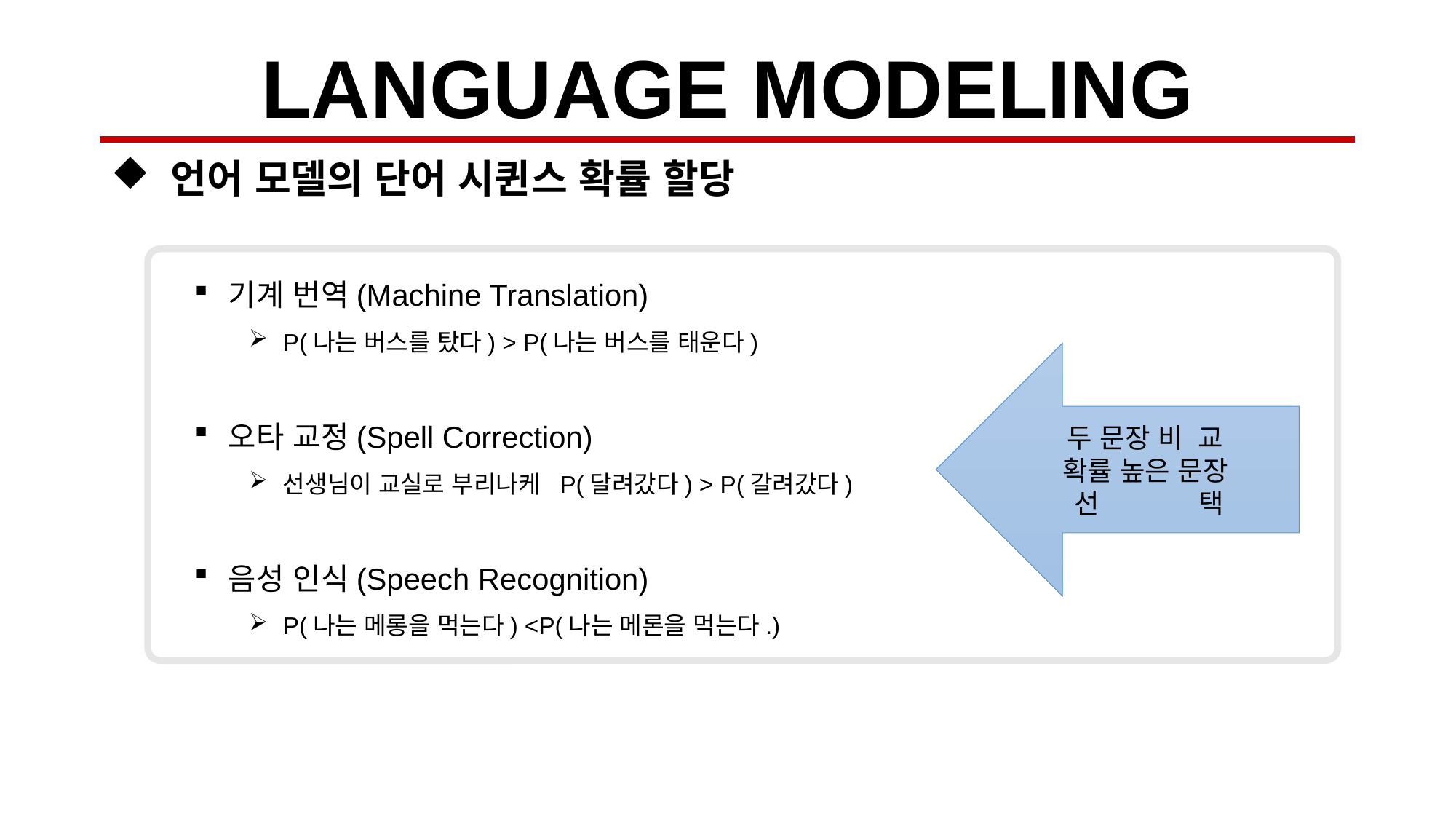

# LANGUAGE MODELING
 언어 모델의 단어 시퀸스 확률 할당
기계 번역(Machine Translation)
P(나는 버스를 탔다) > P(나는 버스를 태운다)

오타 교정(Spell Correction)
선생님이 교실로 부리나케  P(달려갔다) > P(갈려갔다)

음성 인식(Speech Recognition)
P(나는 메롱을 먹는다) <P(나는 메론을 먹는다.)

두 문장 비  교
확률 높은 문장
선             택